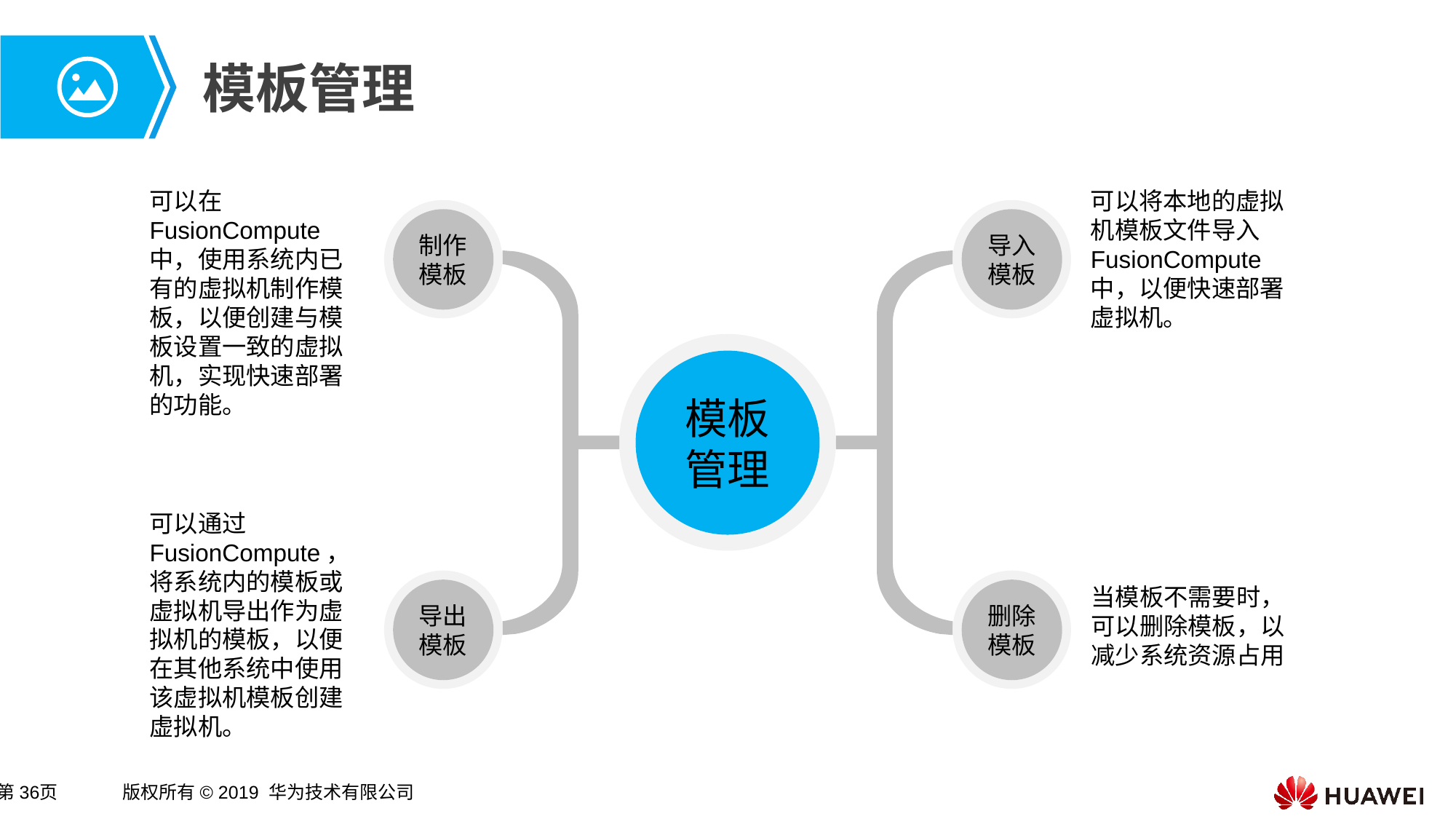

# 模板管理
可以在FusionCompute中，使用系统内已有的虚拟机制作模板，以便创建与模板设置一致的虚拟机，实现快速部署的功能。
可以将本地的虚拟机模板文件导入FusionCompute中，以便快速部署虚拟机。

制作模板
导入模板

模板管理
可以通过FusionCompute，将系统内的模板或虚拟机导出作为虚拟机的模板，以便在其他系统中使用该虚拟机模板创建虚拟机。

当模板不需要时，可以删除模板，以减少系统资源占用
导出模板
删除模板